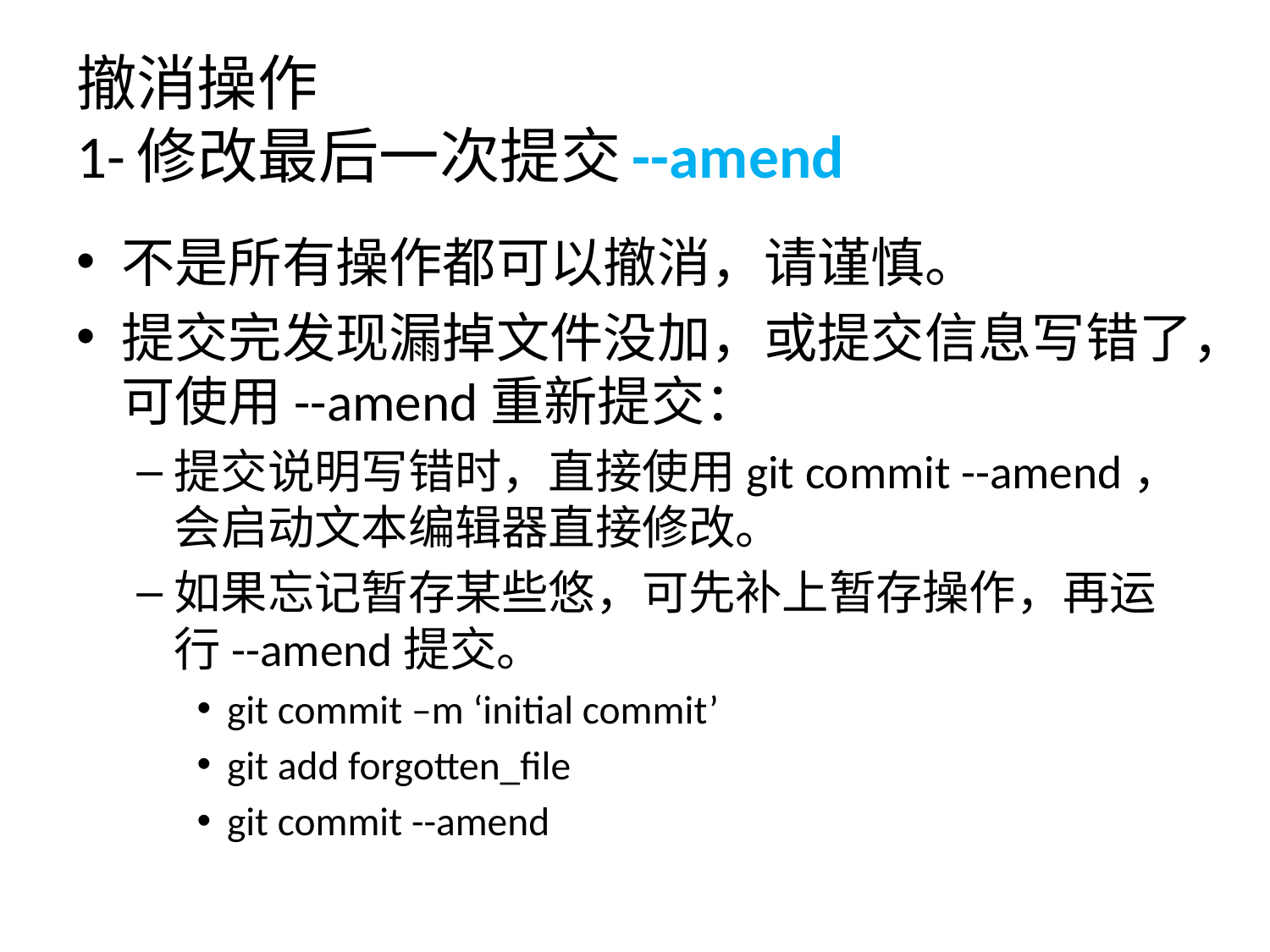

# 撤消操作 1-修改最后一次提交--amend
不是所有操作都可以撤消，请谨慎。
提交完发现漏掉文件没加，或提交信息写错了，可使用--amend重新提交：
提交说明写错时，直接使用git commit --amend，会启动文本编辑器直接修改。
如果忘记暂存某些悠，可先补上暂存操作，再运行--amend提交。
git commit –m ‘initial commit’
git add forgotten_file
git commit --amend